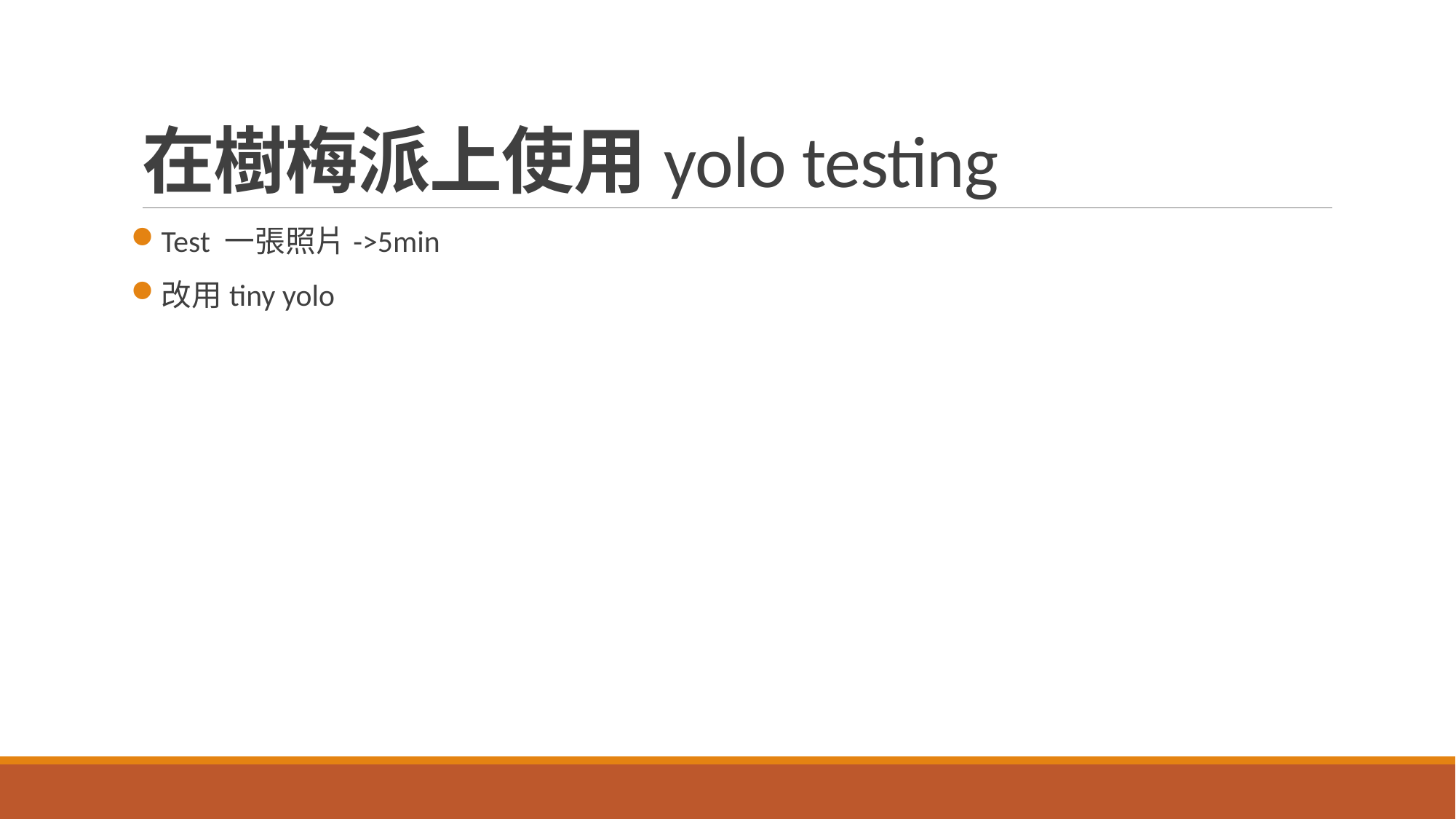

# 在樹梅派上使用yolo testing
Test 一張照片->5min
改用tiny yolo